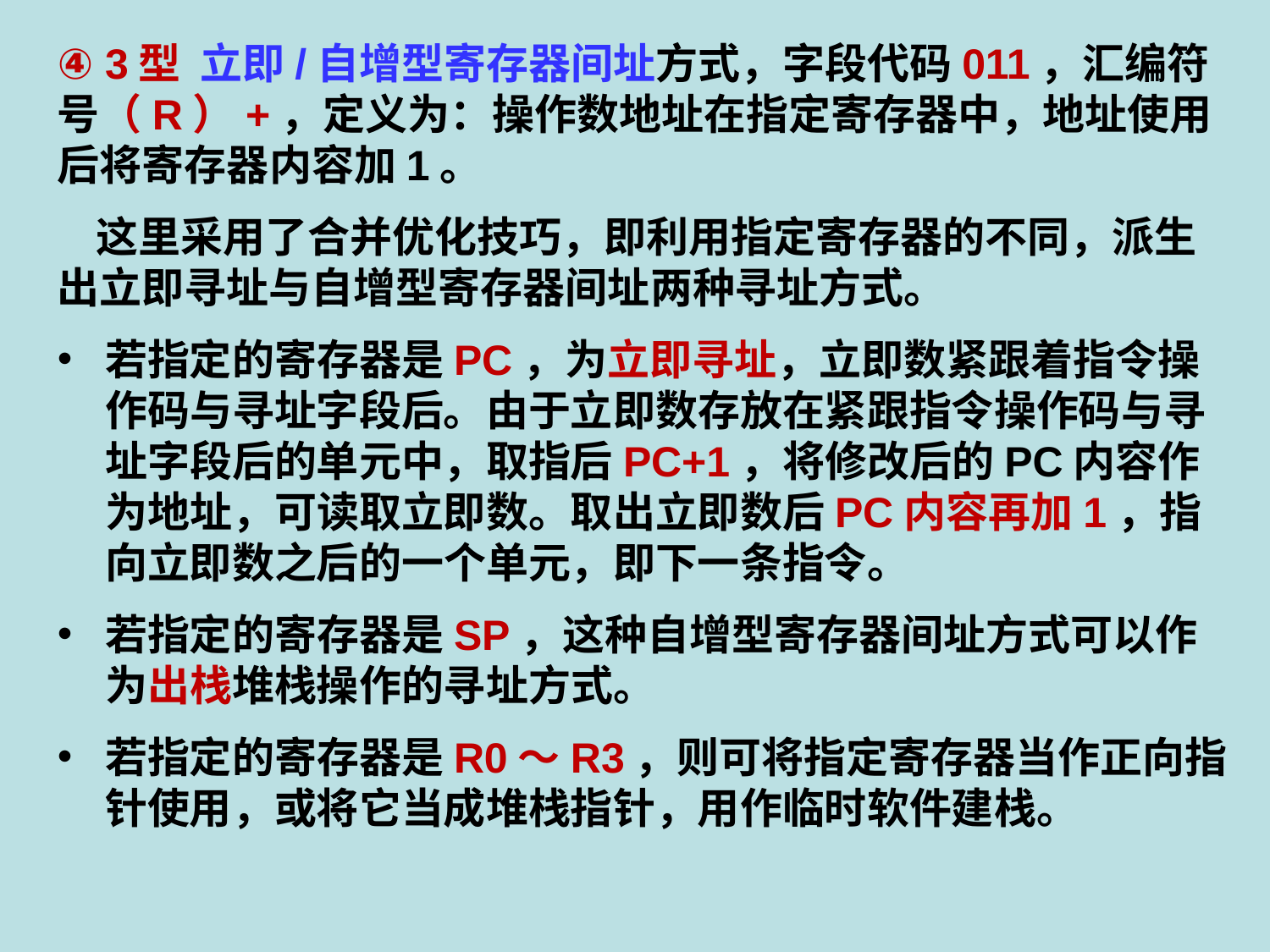

④ 3型  立即/自增型寄存器间址方式，字段代码011，汇编符号（R）+，定义为：操作数地址在指定寄存器中，地址使用后将寄存器内容加1。
   这里采用了合并优化技巧，即利用指定寄存器的不同，派生出立即寻址与自增型寄存器间址两种寻址方式。
若指定的寄存器是PC，为立即寻址，立即数紧跟着指令操作码与寻址字段后。由于立即数存放在紧跟指令操作码与寻址字段后的单元中，取指后PC+1，将修改后的PC内容作为地址，可读取立即数。取出立即数后PC内容再加1，指向立即数之后的一个单元，即下一条指令。
若指定的寄存器是SP，这种自增型寄存器间址方式可以作为出栈堆栈操作的寻址方式。
若指定的寄存器是R0～R3，则可将指定寄存器当作正向指针使用，或将它当成堆栈指针，用作临时软件建栈。